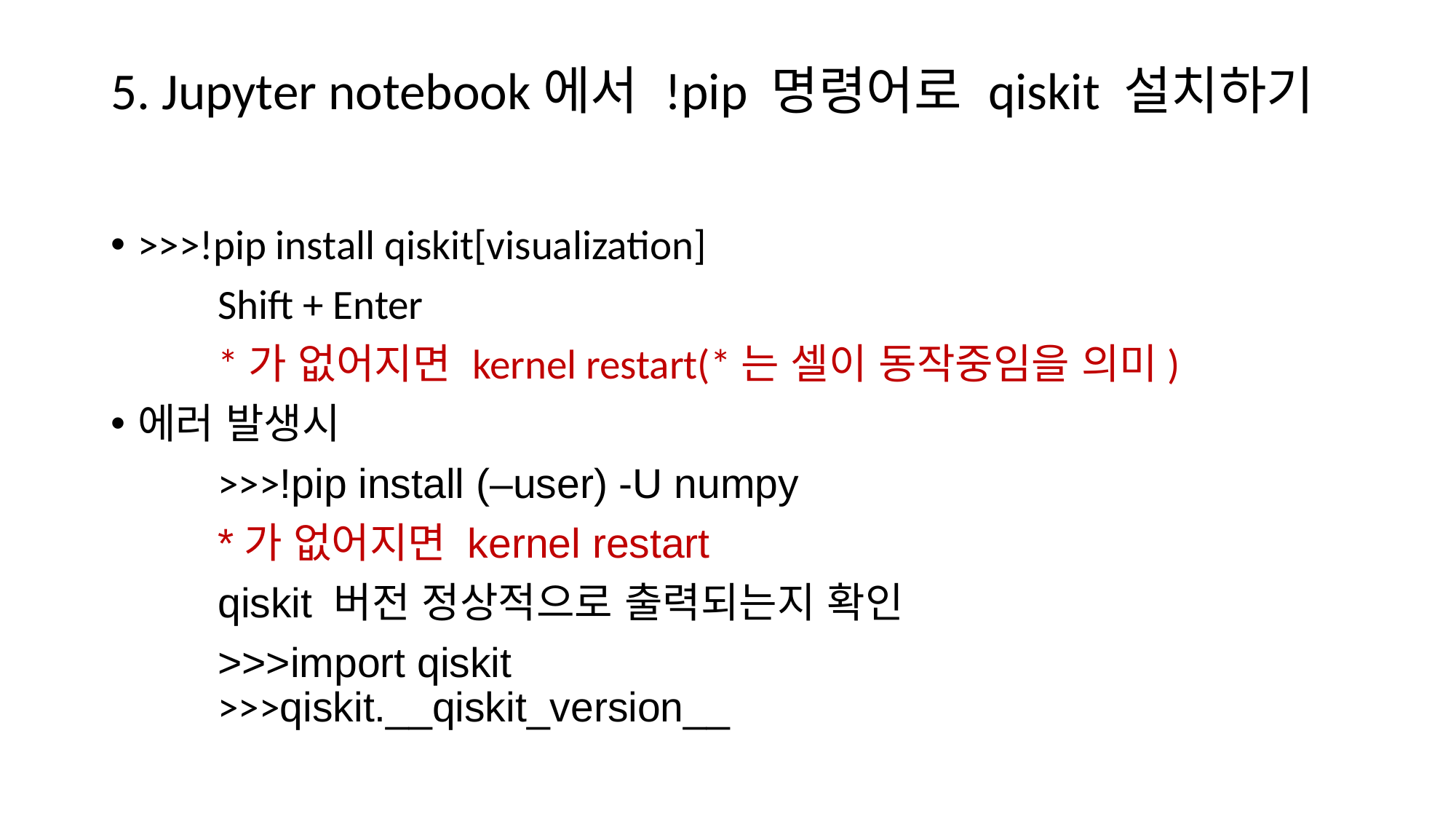

# 5. Jupyter notebook에서 !pip 명령어로 qiskit 설치하기
>>>!pip install qiskit[visualization]
	Shift + Enter
	*가 없어지면 kernel restart(*는 셀이 동작중임을 의미)
에러 발생시
	>>>!pip install (–user) -U numpy
	*가 없어지면 kernel restart
	qiskit 버전 정상적으로 출력되는지 확인
		>>>import qiskit
		>>>qiskit.__qiskit_version__